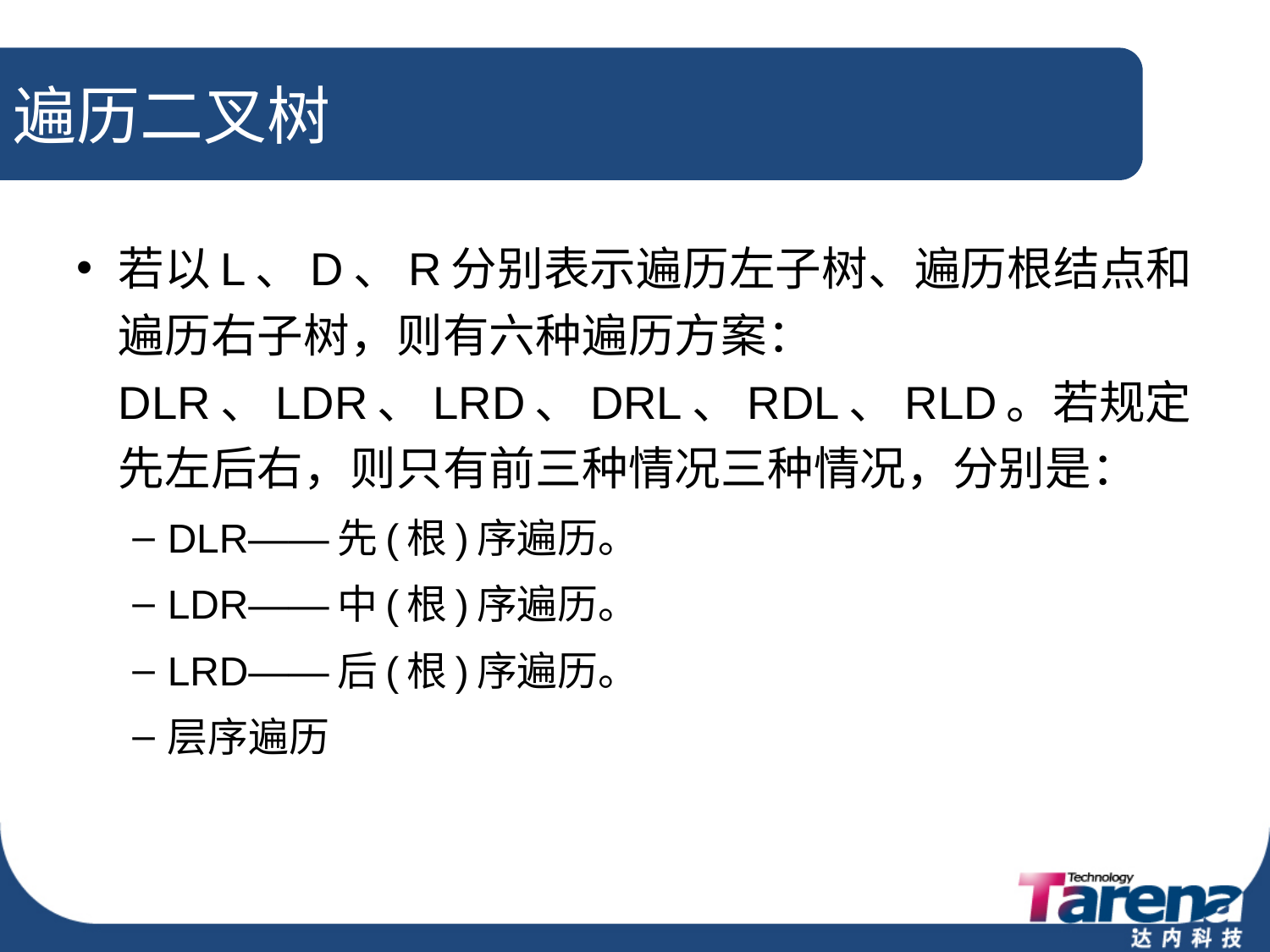

# 遍历二叉树
若以L、D、R分别表示遍历左子树、遍历根结点和遍历右子树，则有六种遍历方案：DLR、LDR、LRD、DRL、RDL、RLD。若规定先左后右，则只有前三种情况三种情况，分别是：
DLR——先(根)序遍历。
LDR——中(根)序遍历。
LRD——后(根)序遍历。
层序遍历